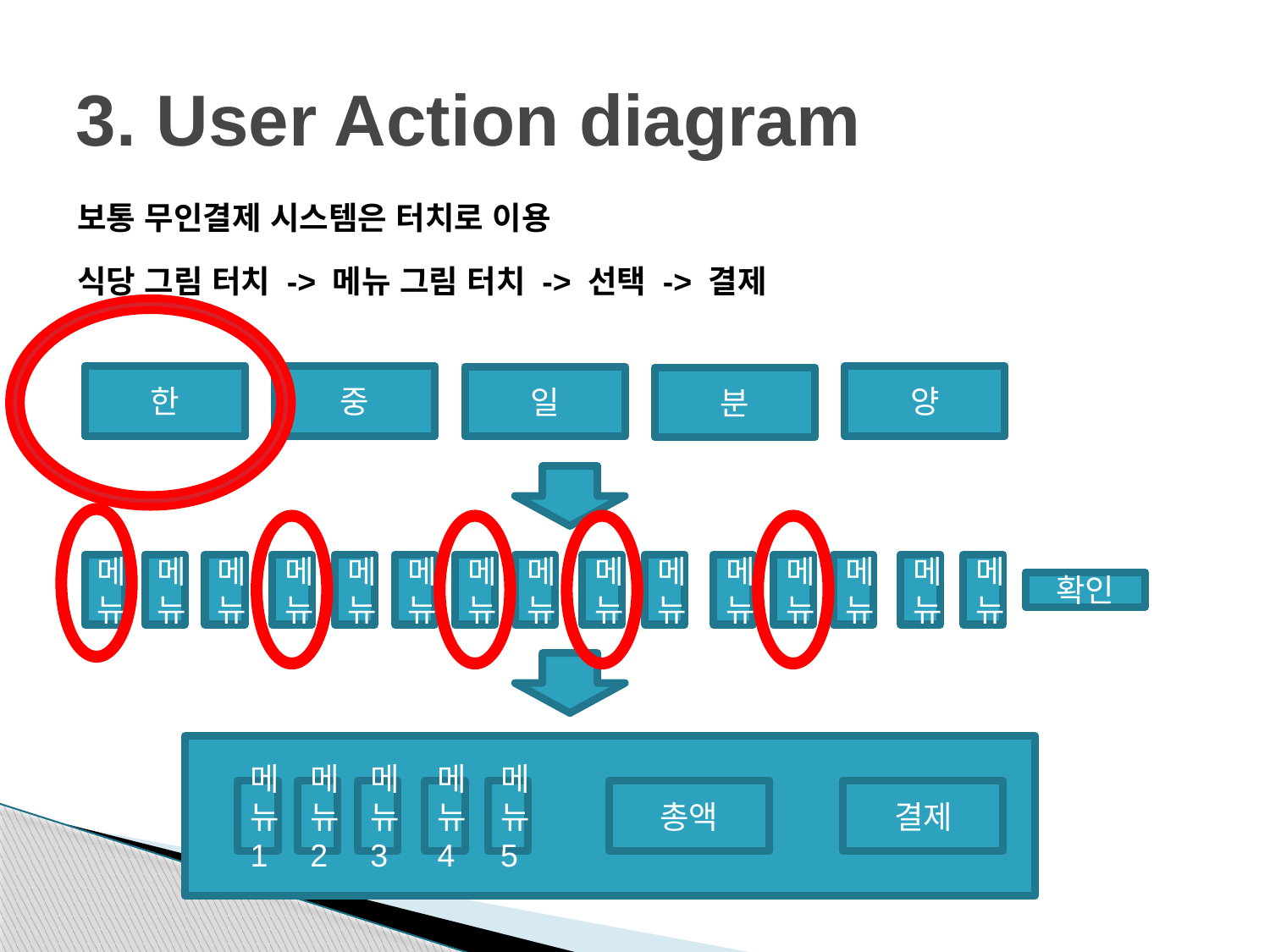

# 3. User Action diagram
보통 무인결제 시스템은 터치로 이용
식당 그림 터치 -> 메뉴 그림 터치 -> 선택 -> 결제

한
중
양
일
분

메뉴
메뉴
메뉴
메뉴
메뉴
메뉴
메뉴
메뉴
메뉴
메뉴
메뉴
메뉴
메뉴
메뉴
메뉴
확인

메뉴
1
메뉴
2
메뉴
3
메뉴
4
메뉴
5
총액
결제